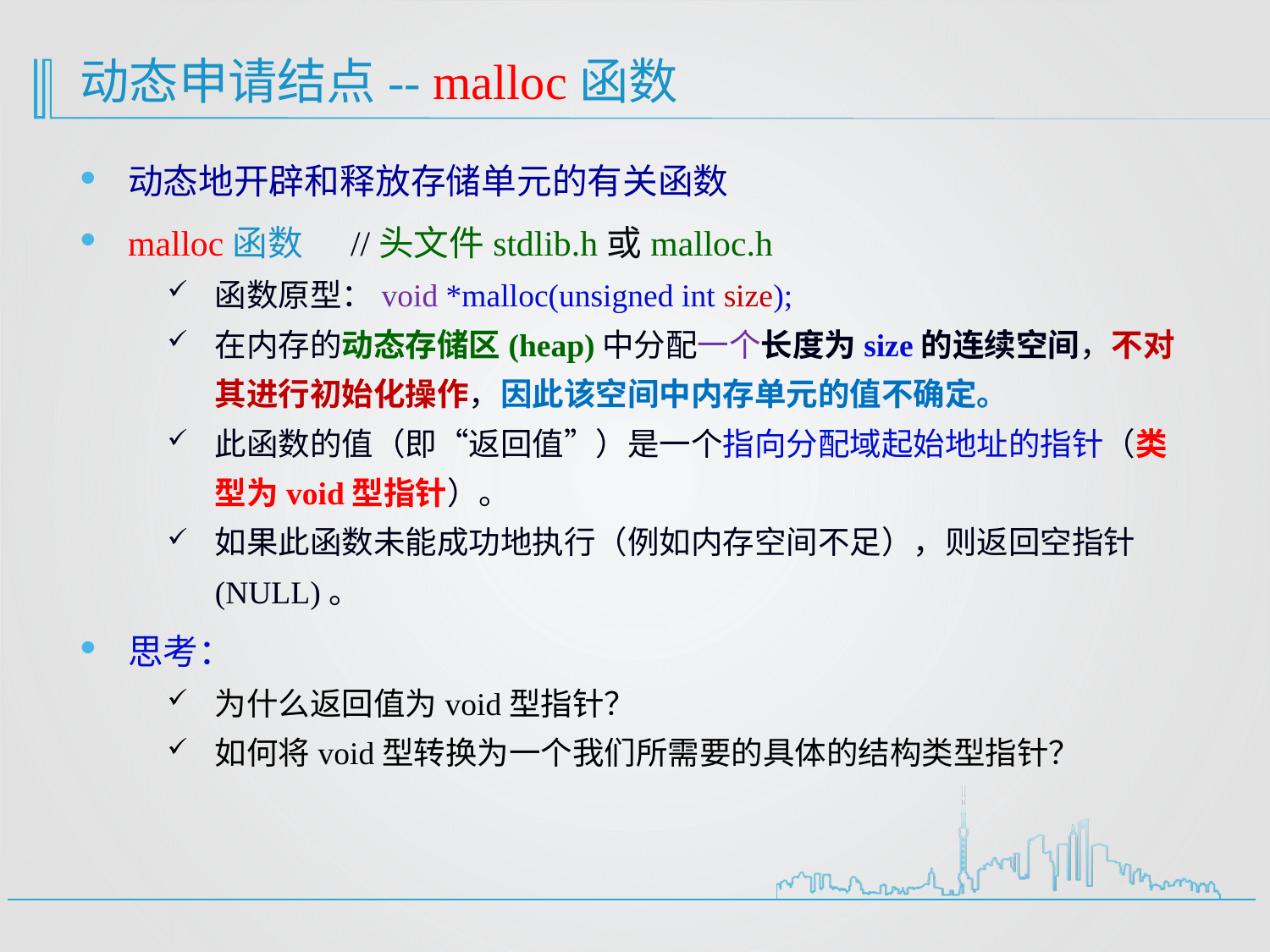

# 动态申请结点-- malloc函数
动态地开辟和释放存储单元的有关函数
malloc函数     //头文件stdlib.h或malloc.h
函数原型：void *malloc(unsigned int size);
在内存的动态存储区(heap)中分配一个长度为size的连续空间，不对其进行初始化操作，因此该空间中内存单元的值不确定。
此函数的值（即“返回值”）是一个指向分配域起始地址的指针（类型为void型指针）。
如果此函数未能成功地执行（例如内存空间不足），则返回空指针(NULL)。
思考：
为什么返回值为void型指针？
如何将void型转换为一个我们所需要的具体的结构类型指针？